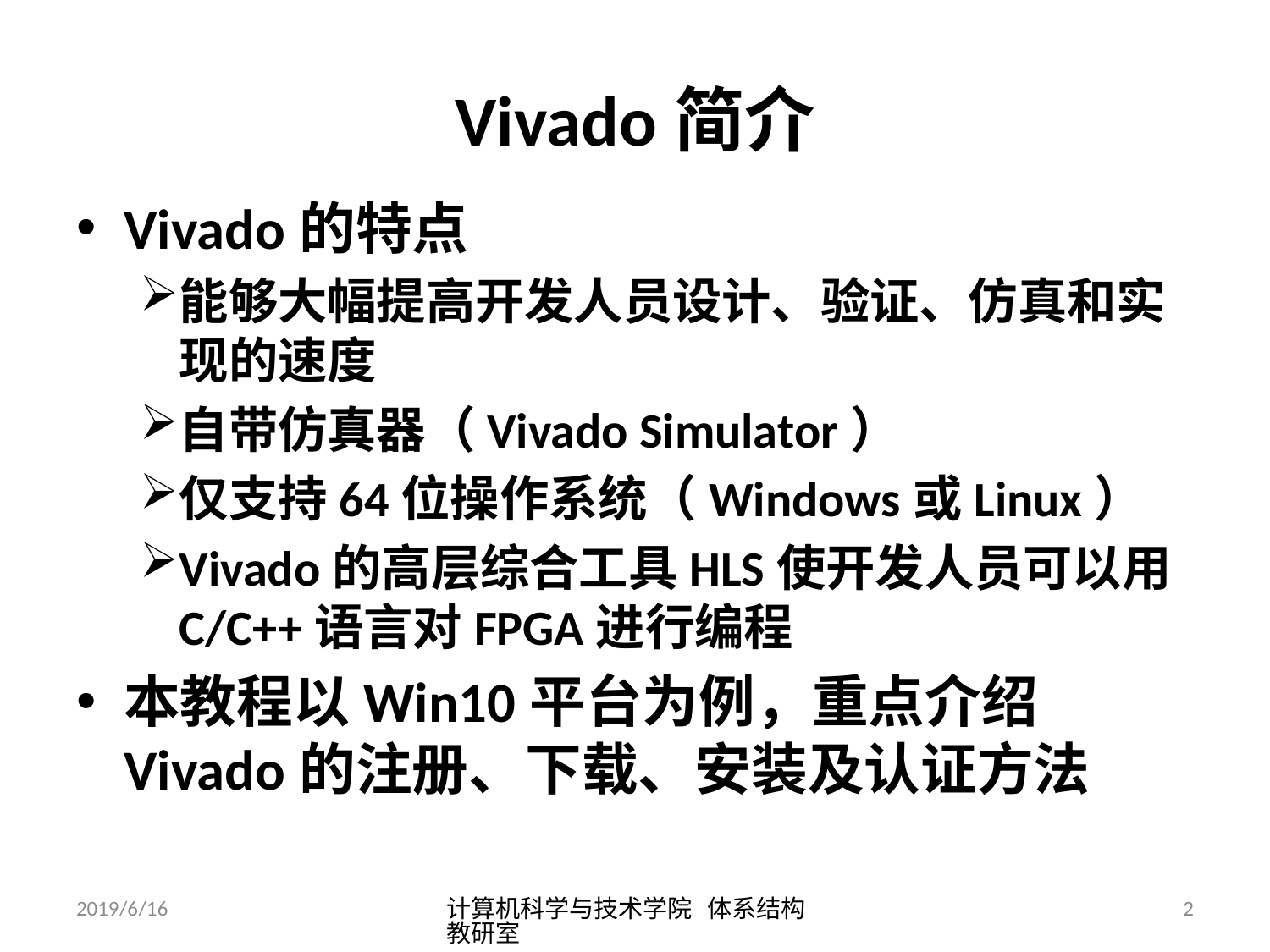

# Vivado简介
Vivado的特点
能够大幅提高开发人员设计、验证、仿真和实现的速度
自带仿真器（Vivado Simulator）
仅支持64位操作系统（Windows或Linux）
Vivado的高层综合工具HLS使开发人员可以用C/C++语言对FPGA进行编程
本教程以Win10平台为例，重点介绍Vivado的注册、下载、安装及认证方法
2019/6/16
计算机科学与技术学院  体系结构教研室
2